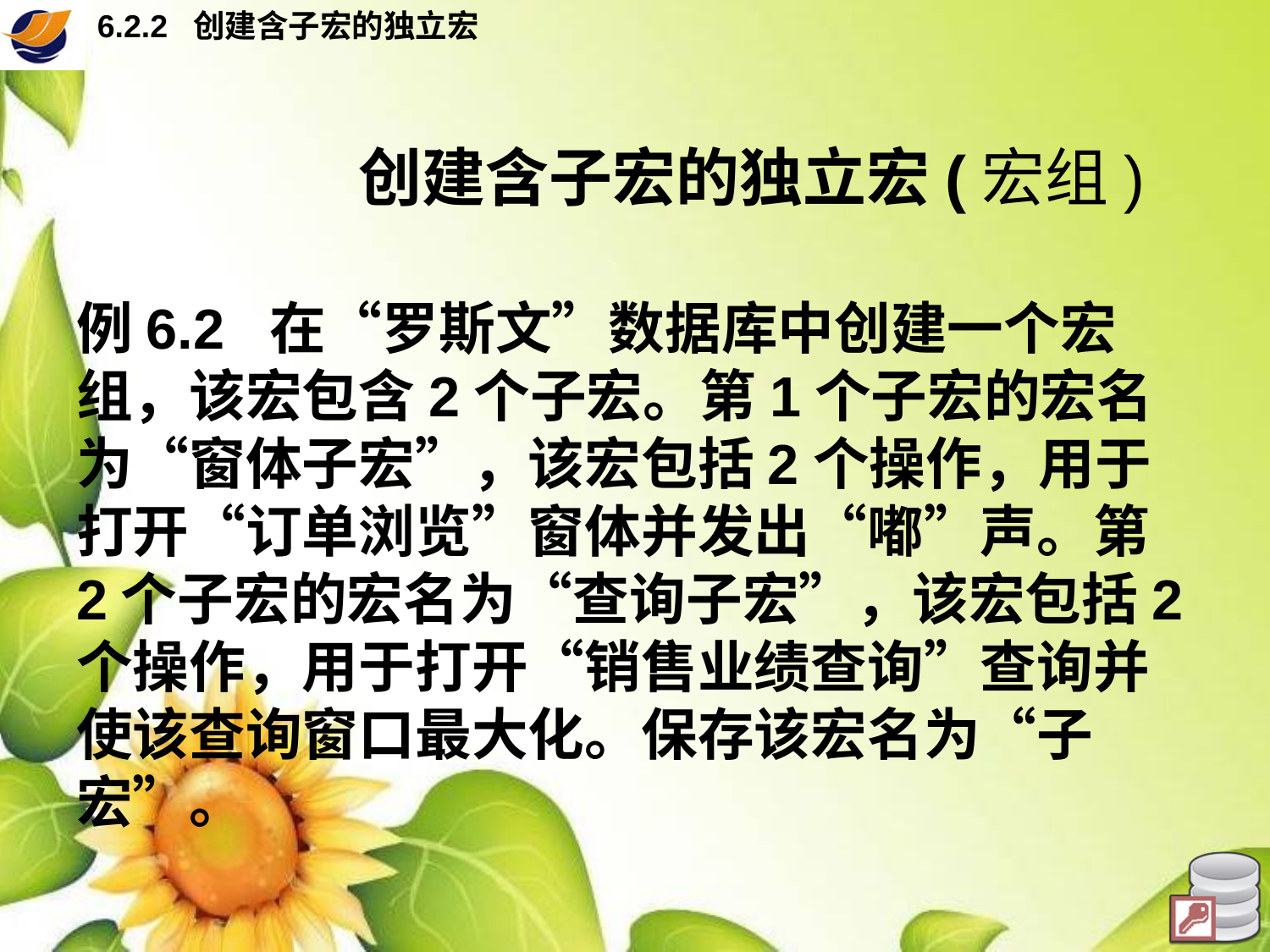

6.2.2  创建含子宏的独立宏
# 创建含子宏的独立宏(宏组)
例6.2  在“罗斯文”数据库中创建一个宏组，该宏包含2个子宏。第1个子宏的宏名为“窗体子宏”，该宏包括2个操作，用于打开“订单浏览”窗体并发出“嘟”声。第2个子宏的宏名为“查询子宏”，该宏包括2个操作，用于打开“销售业绩查询”查询并使该查询窗口最大化。保存该宏名为“子宏”。